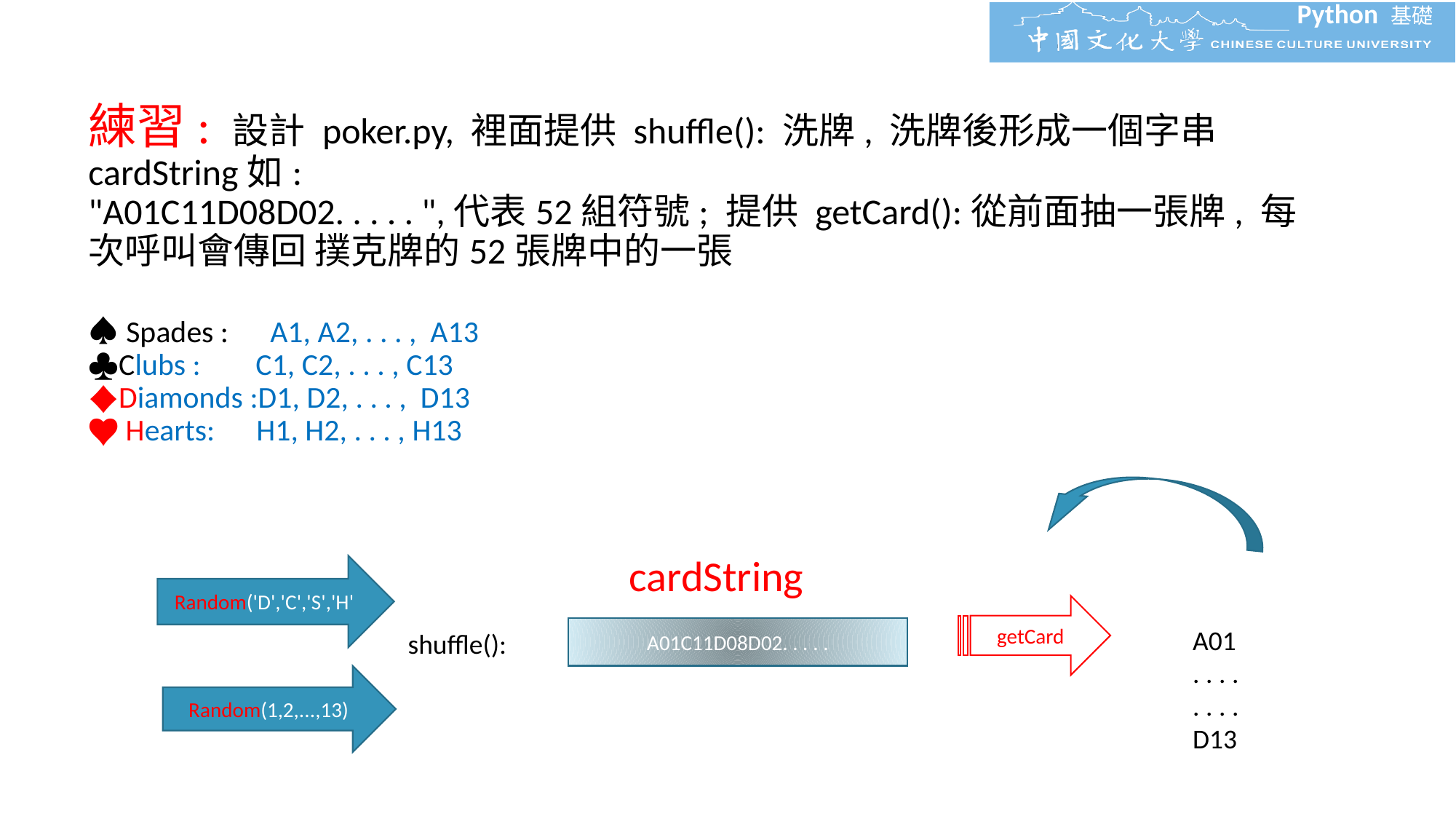

# 練習: 設計 poker.py, 裡面提供 shuffle(): 洗牌, 洗牌後形成一個字串cardString如: "A01C11D08D02. . . . . ",代表52組符號; 提供 getCard():從前面抽一張牌, 每次呼叫會傳回 撲克牌的52張牌中的一張 ♠Spades :      A1, A2, . . . ,  A13 ♣Clubs :        C1, C2, . . . , C13 ♦Diamonds :D1, D2, . . . ,  D13 ♥ Hearts:      H1, H2, . . . , H13

cardString
Random('D','C','S','H'
getCard
A01C11D08D02. . . . .
A01
. . . .
. . . .
D13
shuffle():
Random(1,2,...,13)